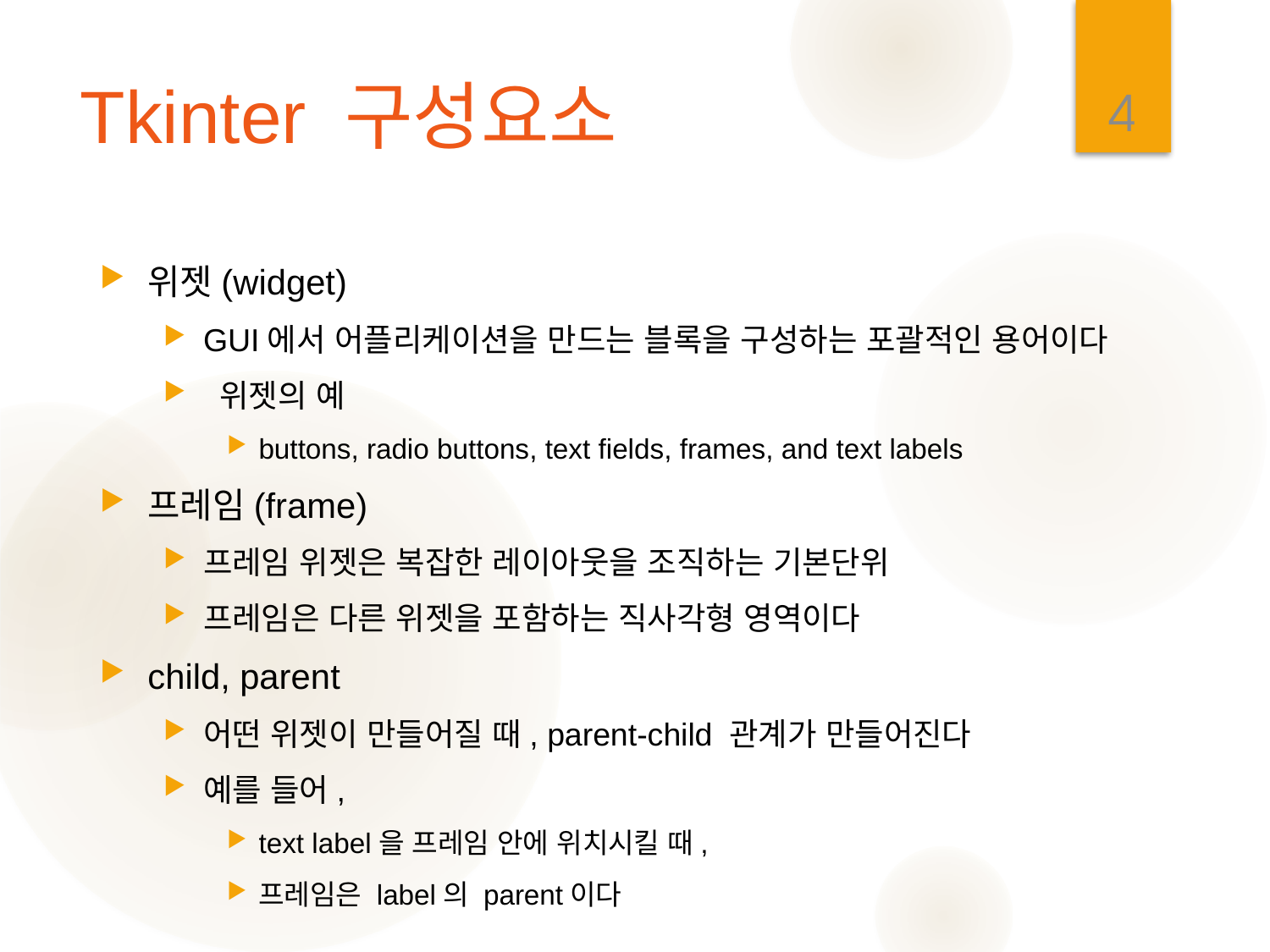

4
# Tkinter 구성요소
위젯(widget)
GUI에서 어플리케이션을 만드는 블록을 구성하는 포괄적인 용어이다
 위젯의 예
buttons, radio buttons, text fields, frames, and text labels
프레임(frame)
프레임 위젯은 복잡한 레이아웃을 조직하는 기본단위
프레임은 다른 위젯을 포함하는 직사각형 영역이다
child, parent
어떤 위젯이 만들어질 때, parent-child 관계가 만들어진다
예를 들어,
text label을 프레임 안에 위치시킬 때,
프레임은 label의 parent이다